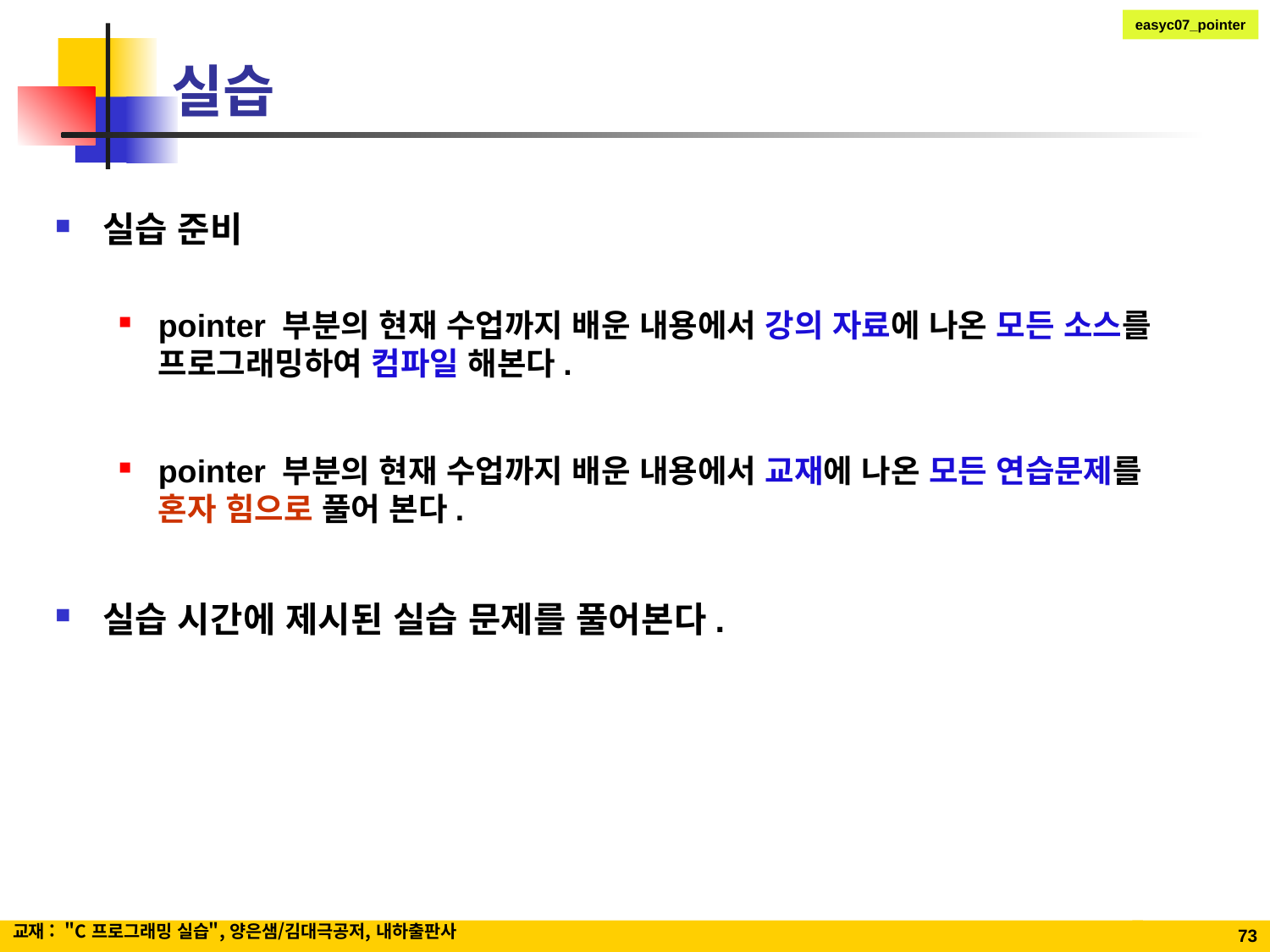

# 실습
실습 준비

pointer 부분의 현재 수업까지 배운 내용에서 강의 자료에 나온 모든 소스를 프로그래밍하여 컴파일 해본다.

pointer 부분의 현재 수업까지 배운 내용에서 교재에 나온 모든 연습문제를 혼자 힘으로 풀어 본다.

실습 시간에 제시된 실습 문제를 풀어본다.
교재 :  "C 프로그래밍 실습", 양은샘/김대극공저, 내하출판사
73